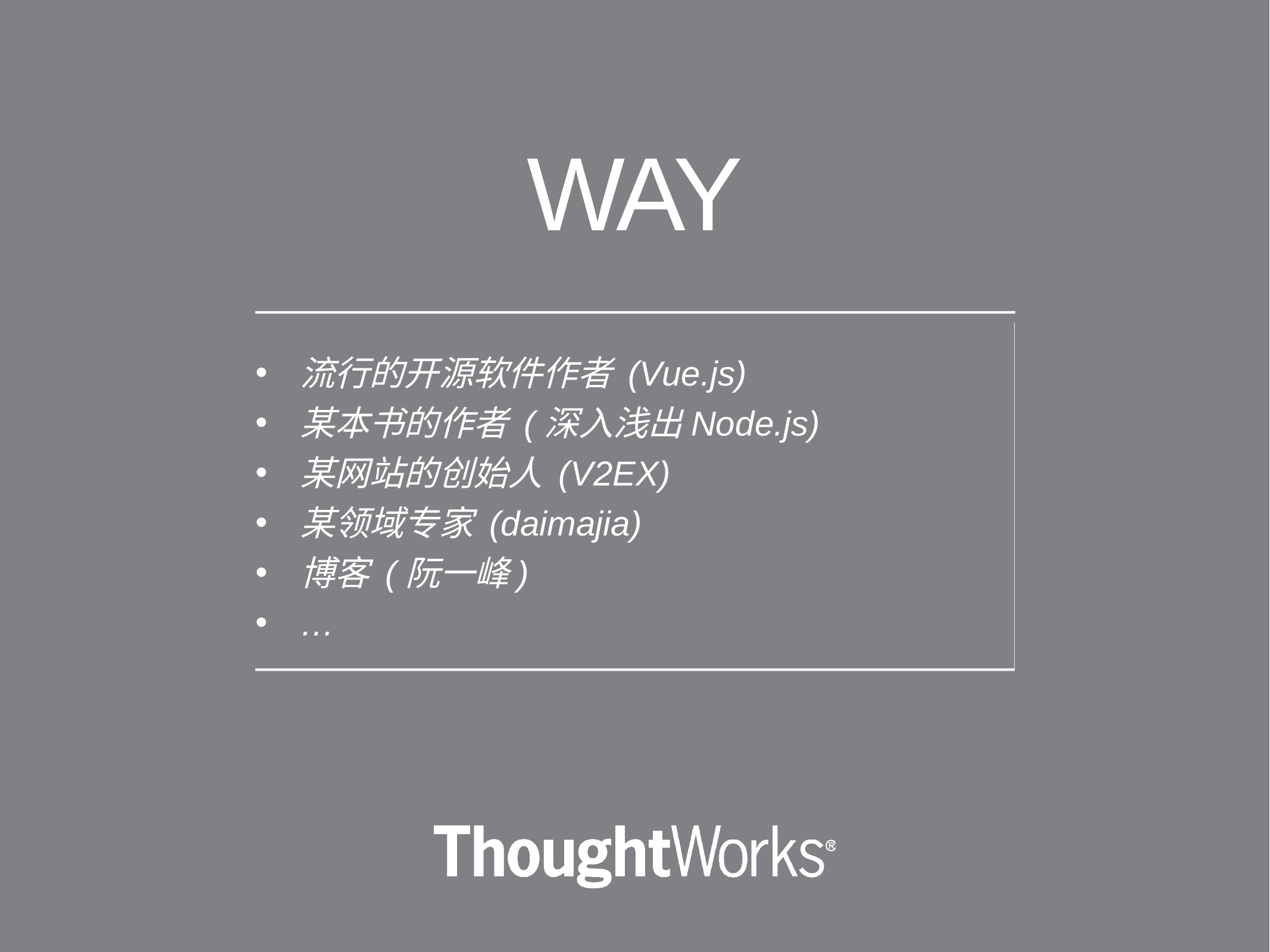

# Way
流行的开源软件作者 (Vue.js)
某本书的作者 (深入浅出Node.js)
某网站的创始人 (V2EX)
某领域专家 (daimajia)
博客 (阮一峰)
…